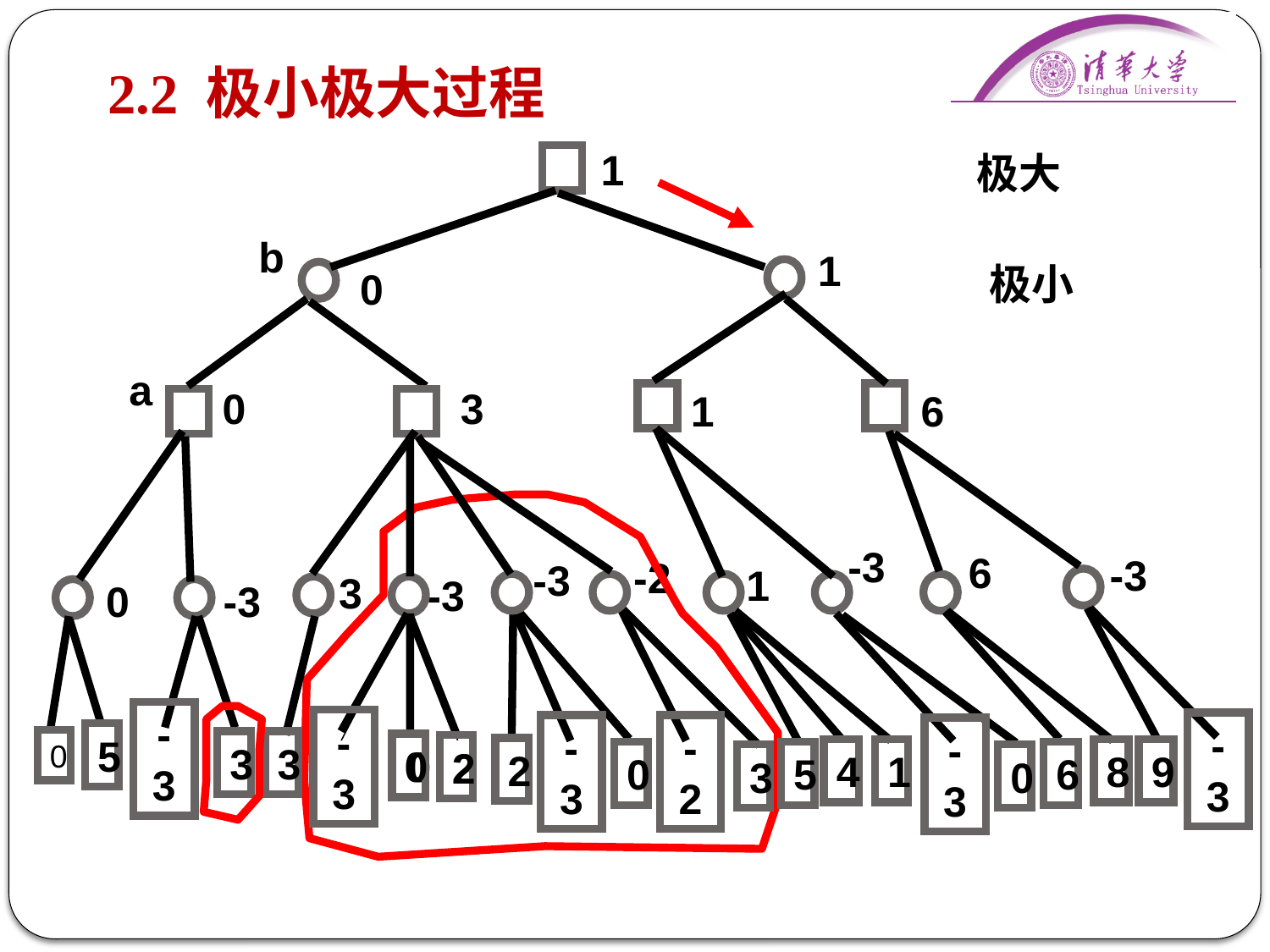

# 2.2 极小极大过程
1
极大

b
1
极小
0

a
0
3
1
6

-3
6
-3
-2
-3
1
3
-3
0
-3

5
0
-3
3
3
0
0
-3
2
2
2
-3
4
1
8
9
-3
-2
0
5
6
-3
3
0
5